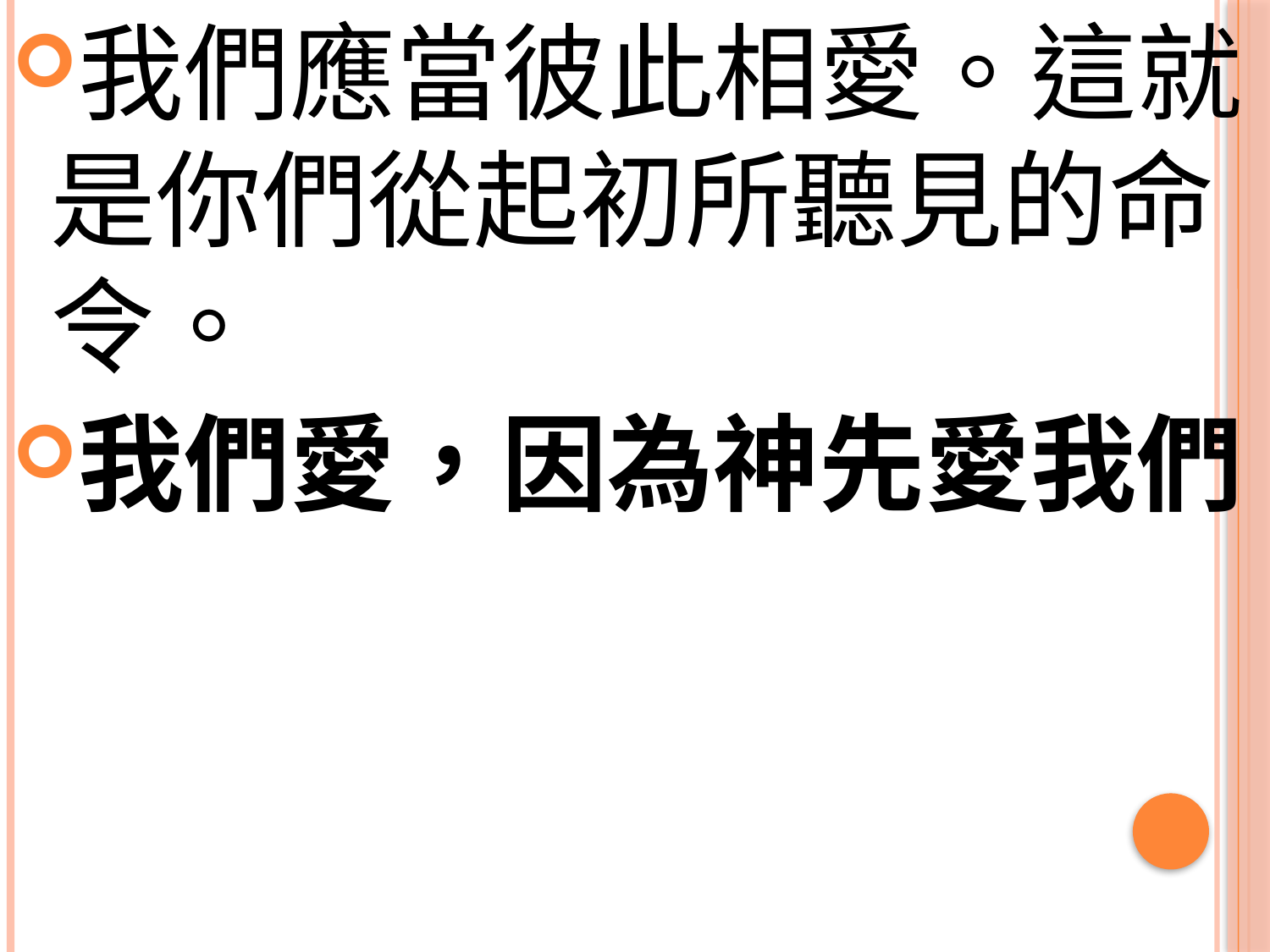

我們應當彼此相愛。這就是你們從起初所聽見的命令。
我們愛，因為神先愛我們。